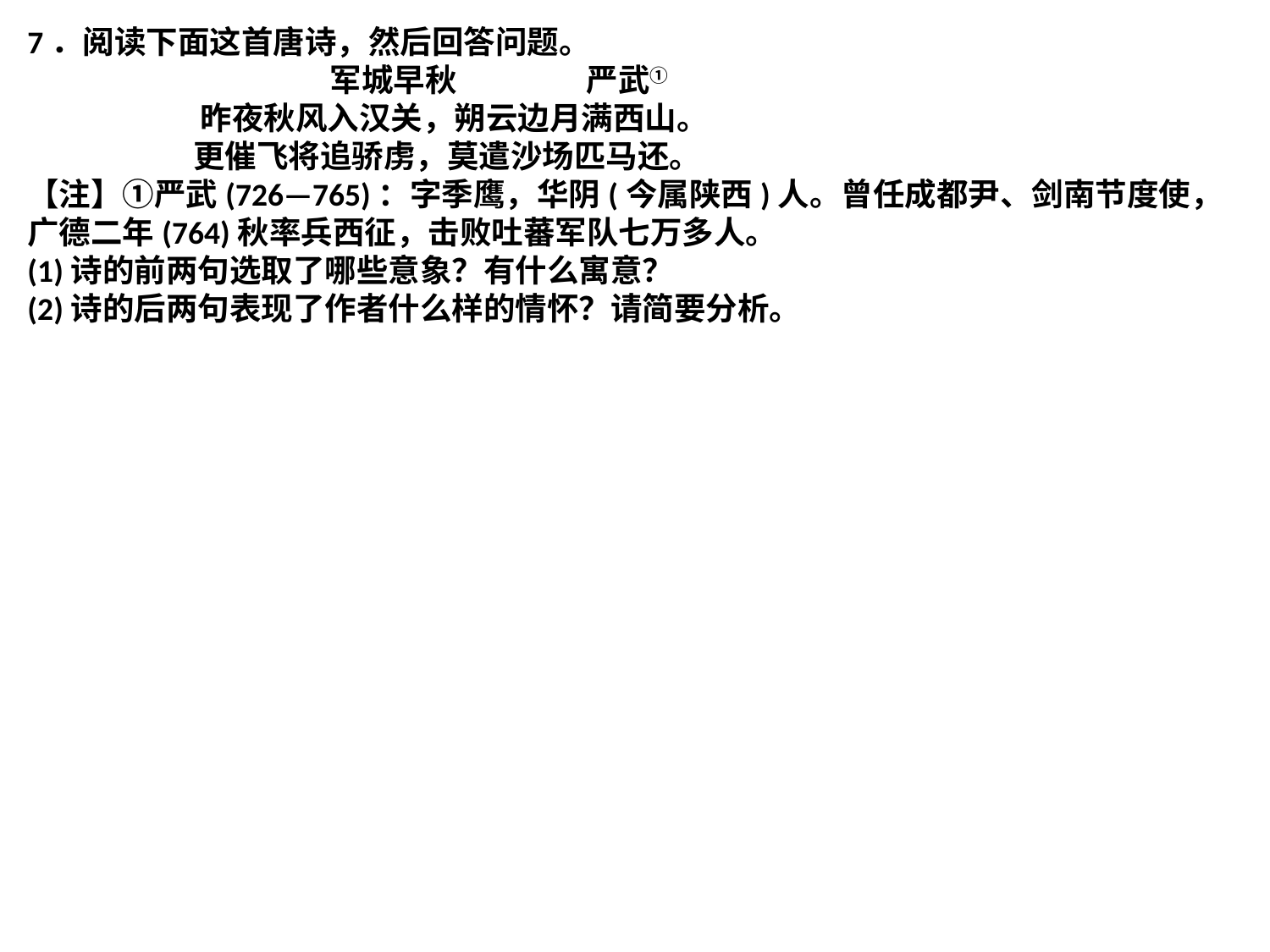

7．阅读下面这首唐诗，然后回答问题。
                                         军城早秋                  严武①
                       昨夜秋风入汉关，朔云边月满西山。
                      更催飞将追骄虏，莫遣沙场匹马还。
【注】①严武(726—765)：字季鹰，华阴(今属陕西)人。曾任成都尹、剑南节度使，广德二年(764)秋率兵西征，击败吐蕃军队七万多人。
(1)诗的前两句选取了哪些意象？有什么寓意？
(2)诗的后两句表现了作者什么样的情怀？请简要分析。